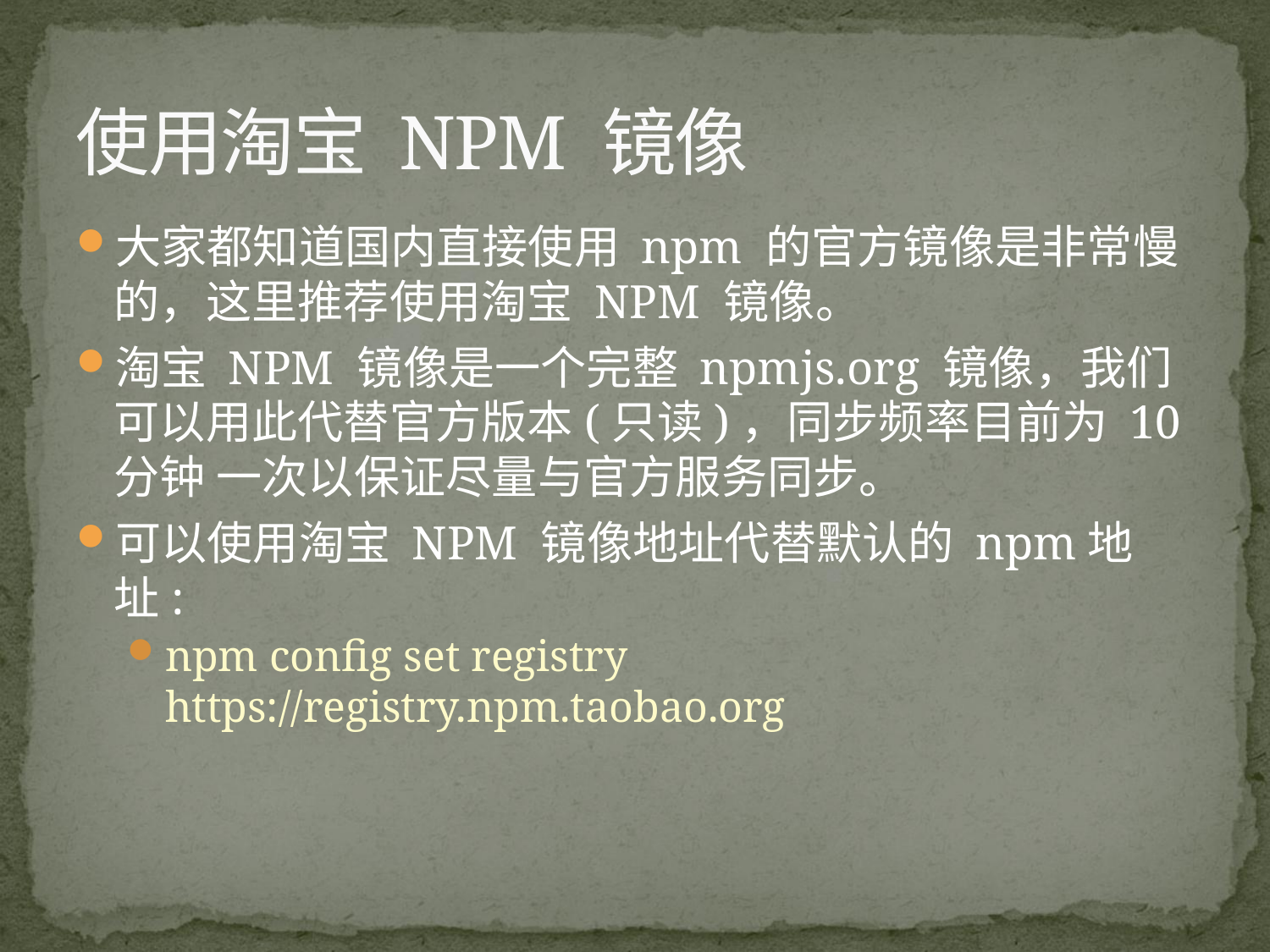

# 使用淘宝 NPM 镜像
大家都知道国内直接使用 npm 的官方镜像是非常慢的，这里推荐使用淘宝 NPM 镜像。
淘宝 NPM 镜像是一个完整 npmjs.org 镜像，我们可以用此代替官方版本(只读)，同步频率目前为 10分钟 一次以保证尽量与官方服务同步。
可以使用淘宝 NPM 镜像地址代替默认的 npm地址:
npm config set registry https://registry.npm.taobao.org